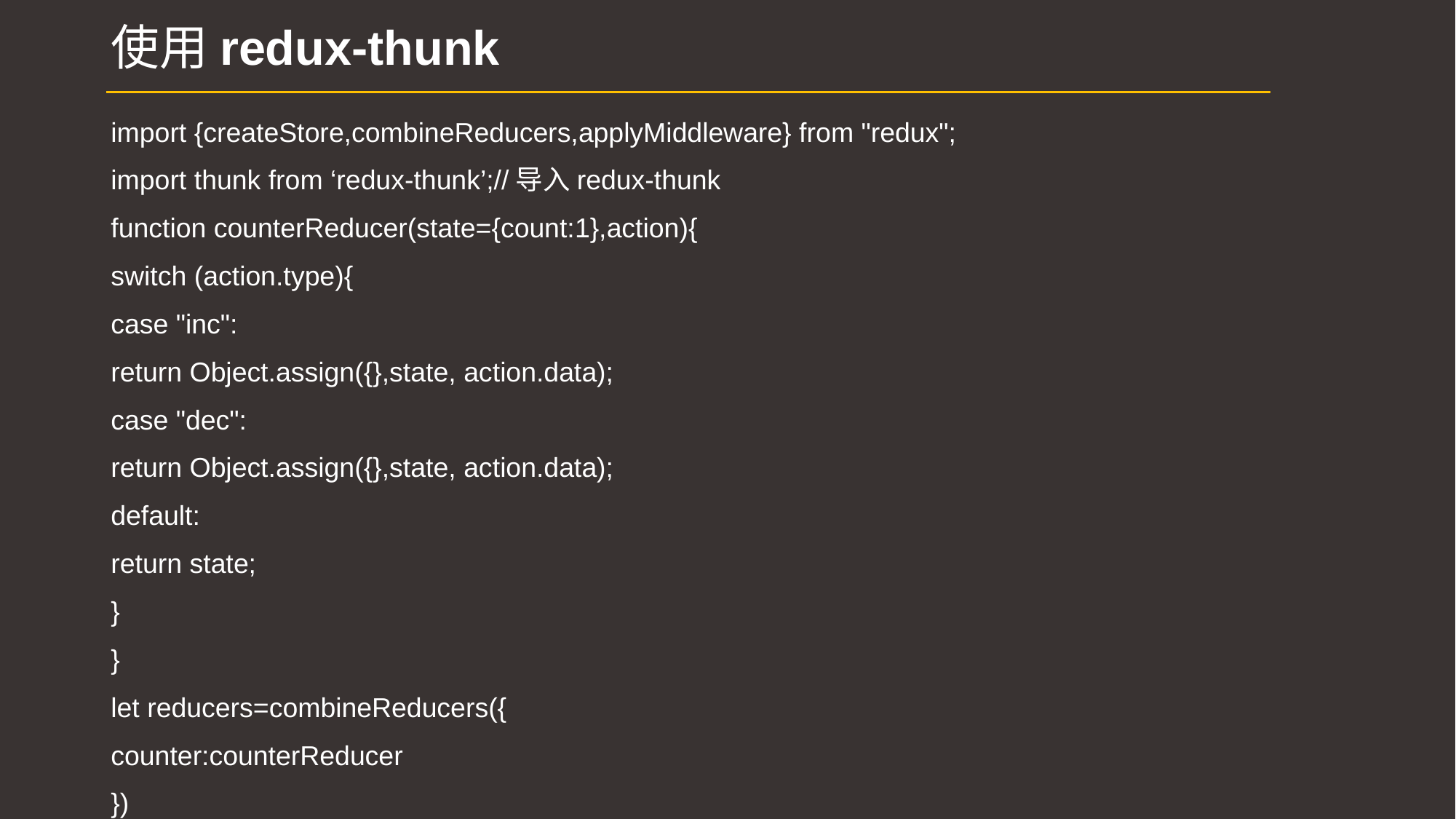

# 使用redux-thunk
import {createStore,combineReducers,applyMiddleware} from "redux";
import thunk from ‘redux-thunk’;//导入redux-thunk
function counterReducer(state={count:1},action){
switch (action.type){
case "inc":
return Object.assign({},state, action.data);
case "dec":
return Object.assign({},state, action.data);
default:
return state;
}
}
let reducers=combineReducers({
counter:counterReducer
})